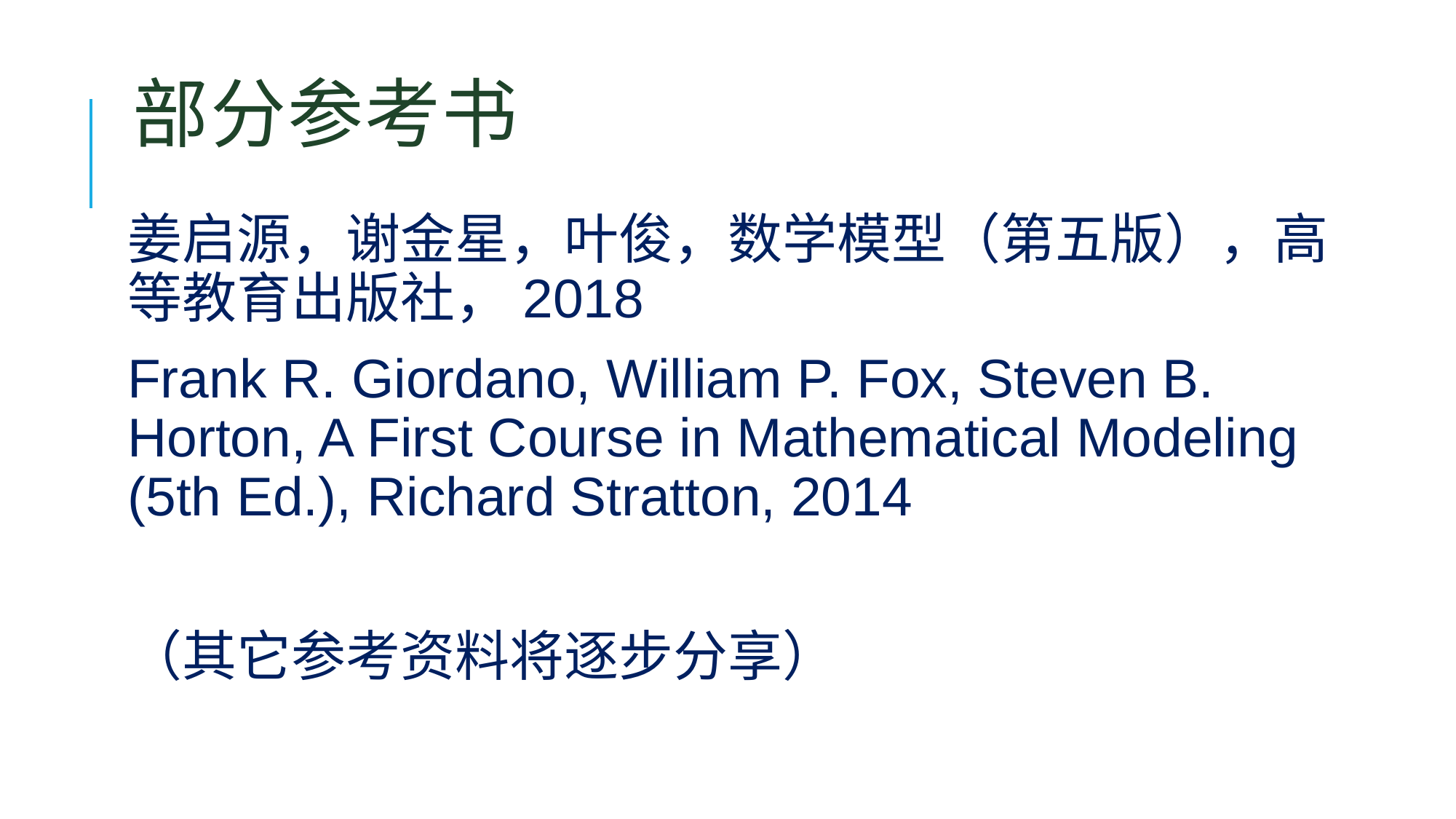

# 部分参考书
姜启源，谢金星，叶俊，数学模型（第五版），高等教育出版社，2018
Frank R. Giordano, William P. Fox, Steven B. Horton, A First Course in Mathematical Modeling (5th Ed.), Richard Stratton, 2014

（其它参考资料将逐步分享）